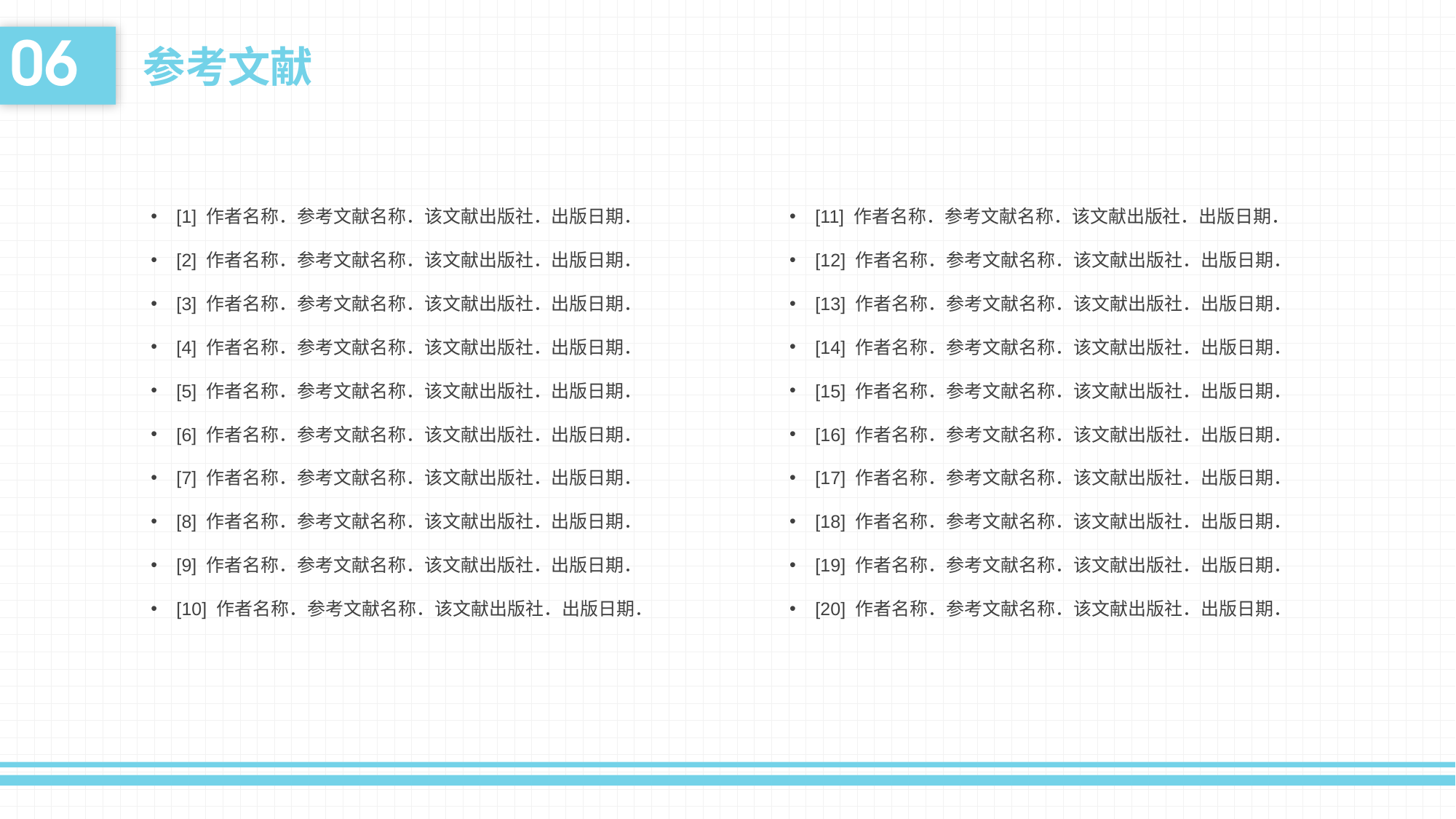

06
参考文献
 [1] 作者名称．参考文献名称．该文献出版社．出版日期．
 [2] 作者名称．参考文献名称．该文献出版社．出版日期．
 [3] 作者名称．参考文献名称．该文献出版社．出版日期．
 [4] 作者名称．参考文献名称．该文献出版社．出版日期．
 [5] 作者名称．参考文献名称．该文献出版社．出版日期．
 [6] 作者名称．参考文献名称．该文献出版社．出版日期．
 [7] 作者名称．参考文献名称．该文献出版社．出版日期．
 [8] 作者名称．参考文献名称．该文献出版社．出版日期．
 [9] 作者名称．参考文献名称．该文献出版社．出版日期．
 [10] 作者名称．参考文献名称．该文献出版社．出版日期．
 [11] 作者名称．参考文献名称．该文献出版社．出版日期．
 [12] 作者名称．参考文献名称．该文献出版社．出版日期．
 [13] 作者名称．参考文献名称．该文献出版社．出版日期．
 [14] 作者名称．参考文献名称．该文献出版社．出版日期．
 [15] 作者名称．参考文献名称．该文献出版社．出版日期．
 [16] 作者名称．参考文献名称．该文献出版社．出版日期．
 [17] 作者名称．参考文献名称．该文献出版社．出版日期．
 [18] 作者名称．参考文献名称．该文献出版社．出版日期．
 [19] 作者名称．参考文献名称．该文献出版社．出版日期．
 [20] 作者名称．参考文献名称．该文献出版社．出版日期．